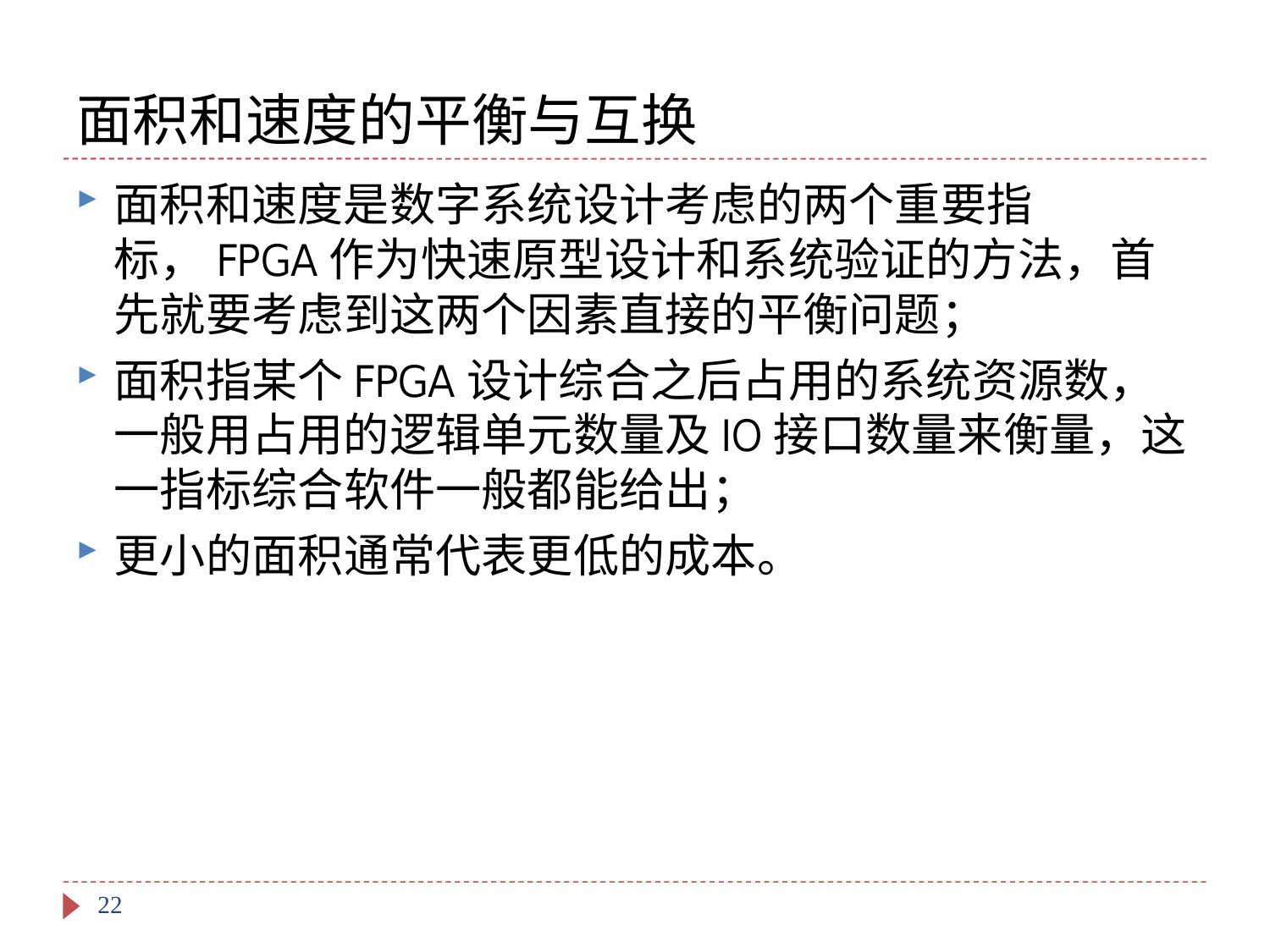

# 面积和速度的平衡与互换
面积和速度是数字系统设计考虑的两个重要指标，FPGA作为快速原型设计和系统验证的方法，首先就要考虑到这两个因素直接的平衡问题；
面积指某个FPGA设计综合之后占用的系统资源数，一般用占用的逻辑单元数量及IO接口数量来衡量，这一指标综合软件一般都能给出；
更小的面积通常代表更低的成本。
22